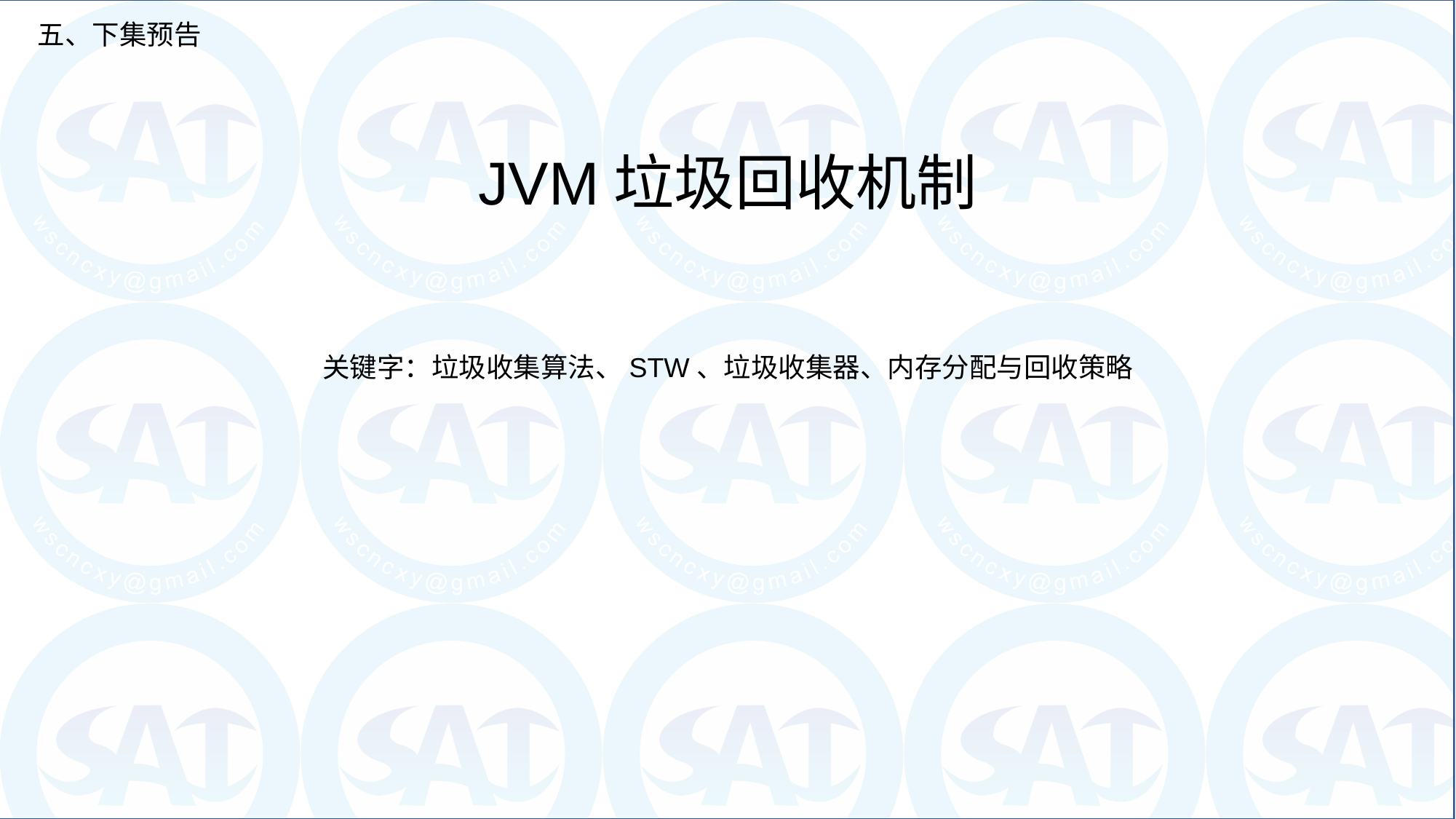

五、下集预告
JVM垃圾回收机制
关键字：垃圾收集算法、STW、垃圾收集器、内存分配与回收策略